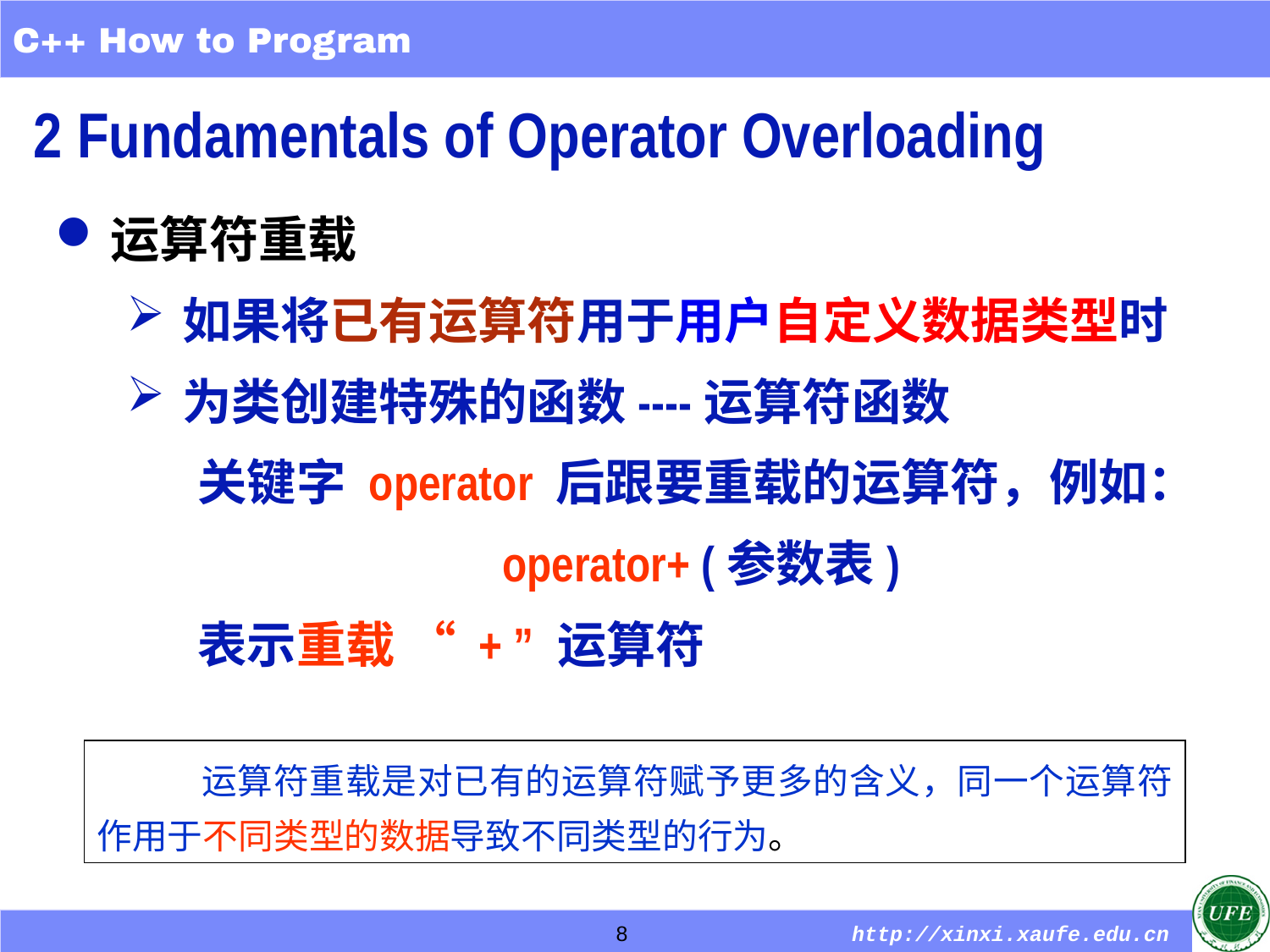

2 Fundamentals of Operator Overloading
运算符重载
如果将已有运算符用于用户自定义数据类型时
为类创建特殊的函数----运算符函数
关键字 operator 后跟要重载的运算符，例如：
operator+ (参数表)
表示重载 “ + ” 运算符
运算符重载是对已有的运算符赋予更多的含义，同一个运算符作用于不同类型的数据导致不同类型的行为。
8